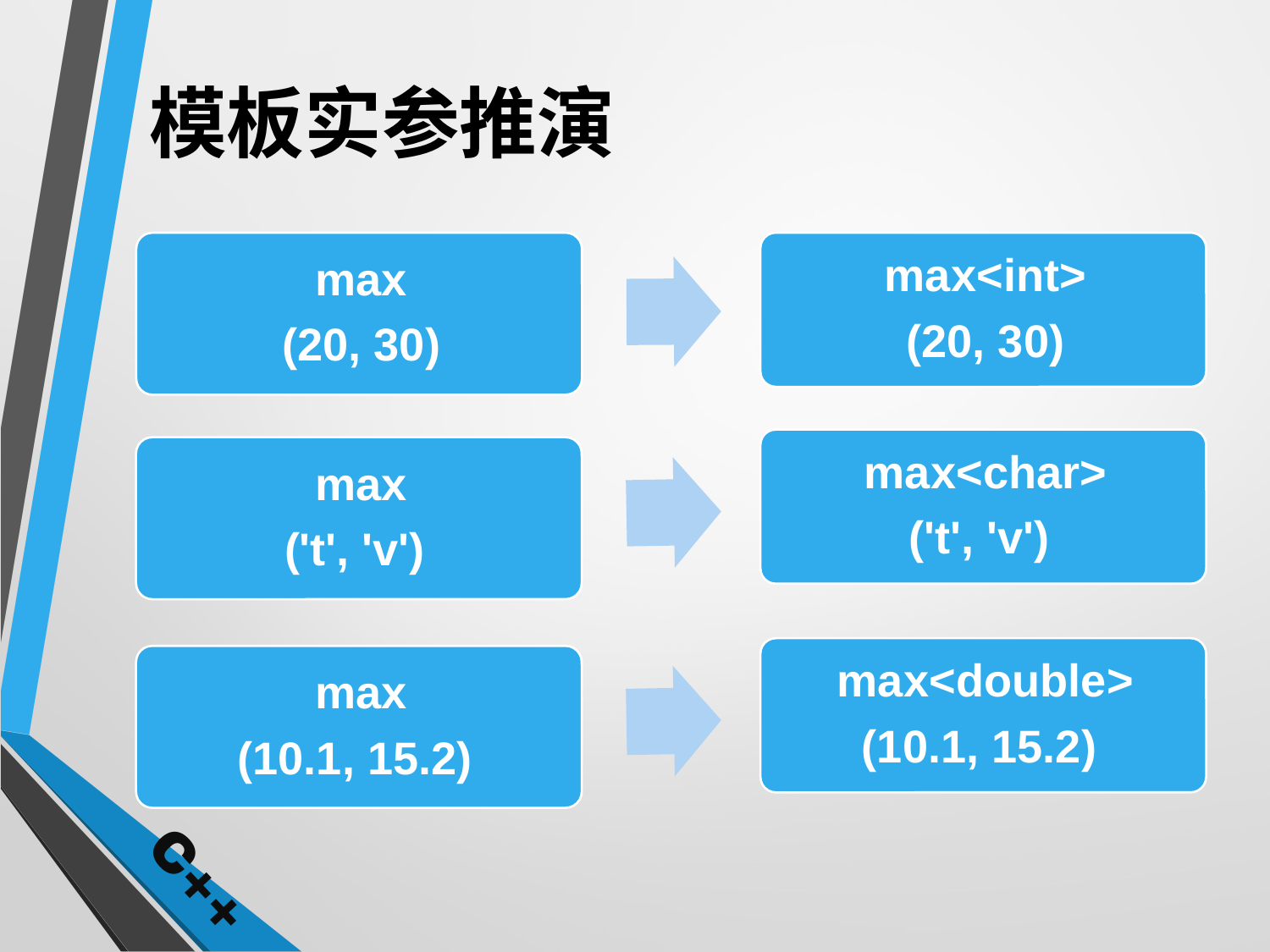

# 模板实参推演
max
(20, 30)

max<int>
(20, 30)
max
('t', 'v')

max<char>
('t', 'v')
max
(10.1, 15.2)

max<double>
(10.1, 15.2)